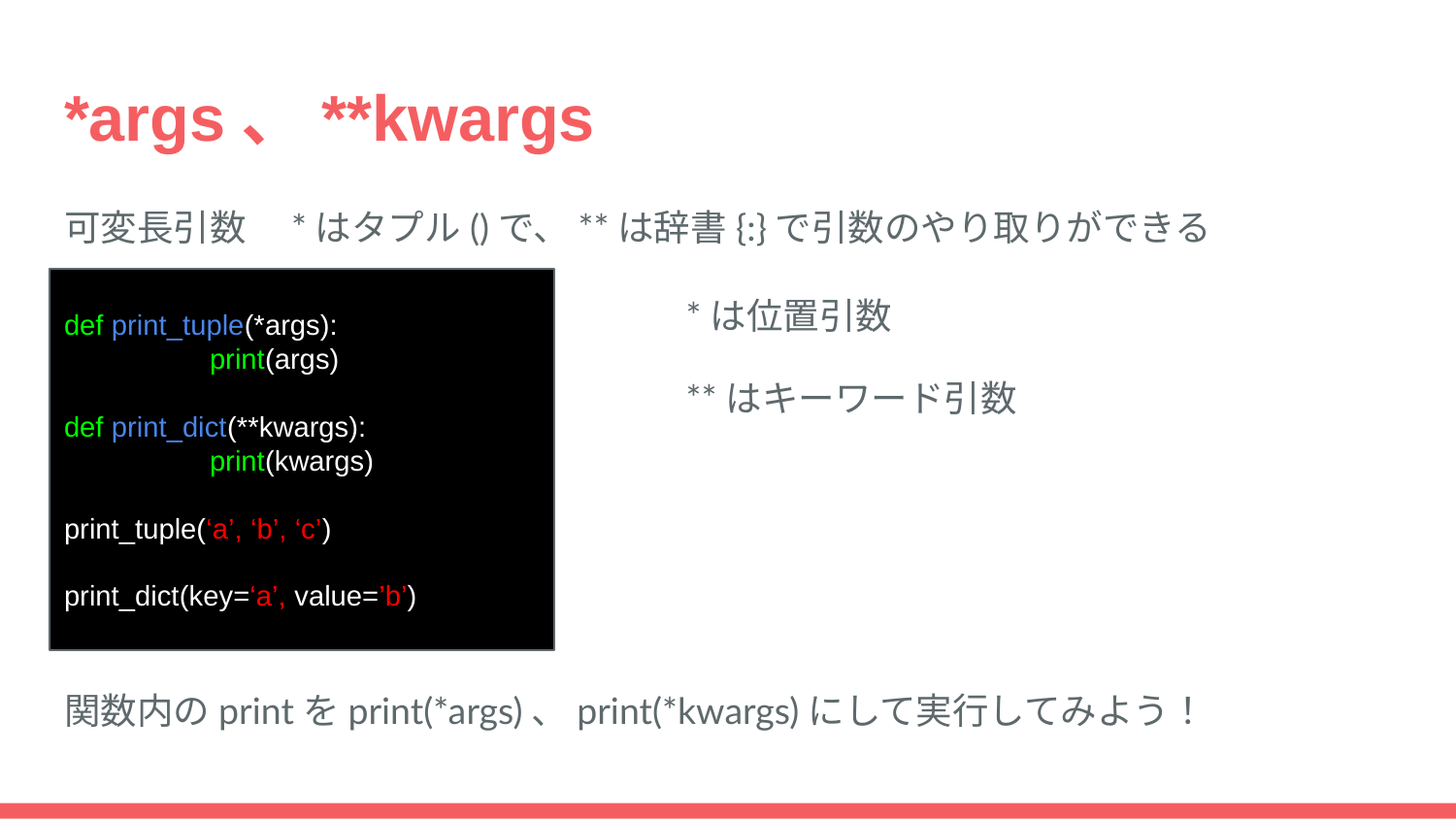

# *args、**kwargs
可変長引数　*はタプル()で、**は辞書{:}で引数のやり取りができる
def print_tuple(*args):
	print(args)

def print_dict(**kwargs):
	print(kwargs)

print_tuple(‘a’, ‘b’, ‘c’)

print_dict(key=‘a’, value=’b’)
*は位置引数
**はキーワード引数
関数内のprintをprint(*args)、print(*kwargs)にして実行してみよう！